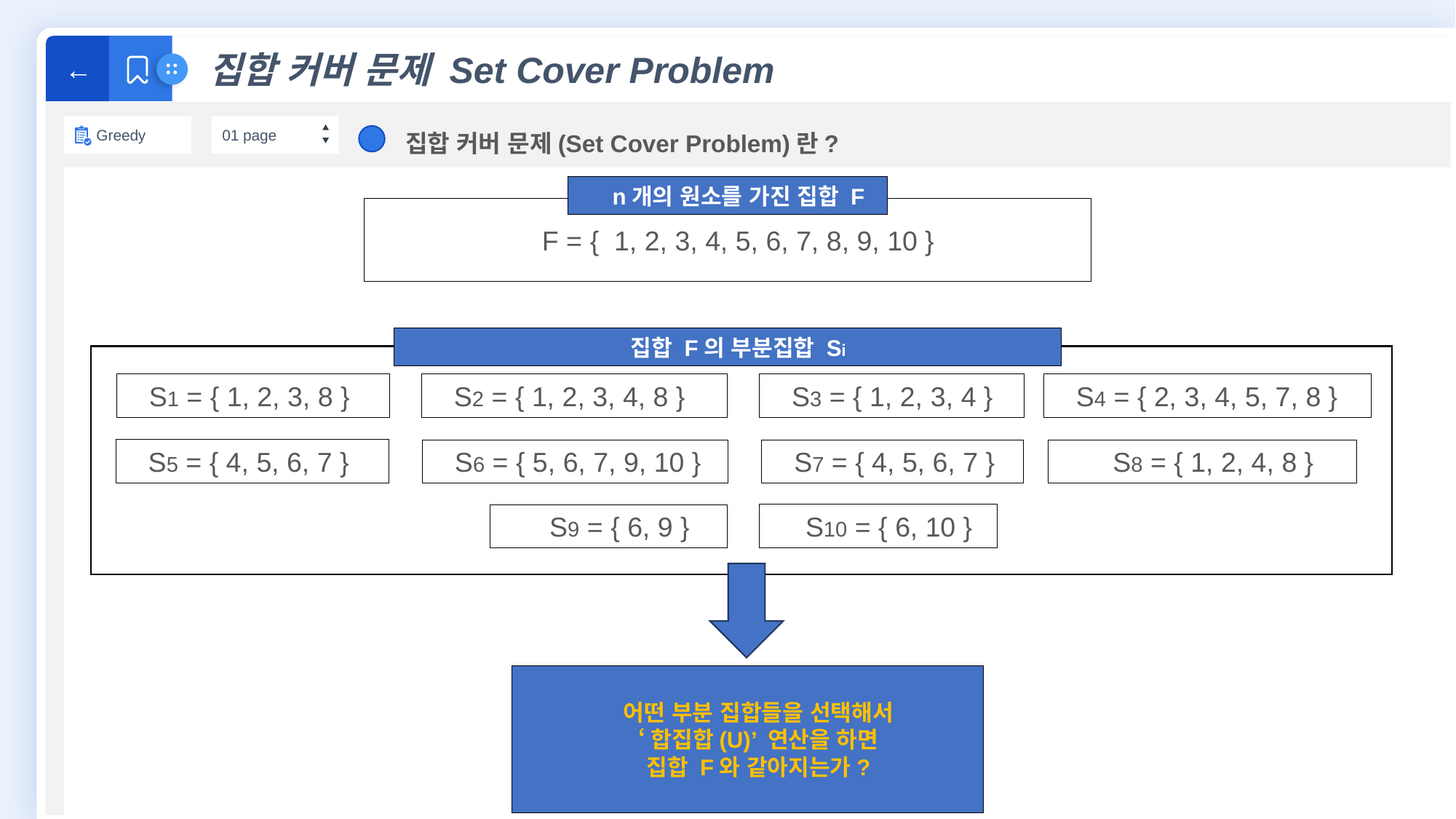

←

집합 커버 문제 Set Cover Problem
Greedy
01 page

집합 커버 문제(Set Cover Problem)란?

n개의 원소를 가진 집합 F

F = {  1, 2, 3, 4, 5, 6, 7, 8, 9, 10 }

집합 F의 부분집합 Si

S1 = { 1, 2, 3, 8 }
S2 = { 1, 2, 3, 4, 8 }
S3 = { 1, 2, 3, 4 }
S4 = { 2, 3, 4, 5, 7, 8 }
S5 = { 4, 5, 6, 7 }
S6 = { 5, 6, 7, 9, 10 }
S7 = { 4, 5, 6, 7 }
S8 = { 1, 2, 4, 8 }
S10 = { 6, 10 }
S9 = { 6, 9 }

어떤 부분 집합들을 선택해서
‘합집합(U)’ 연산을 하면
집합 F와 같아지는가?